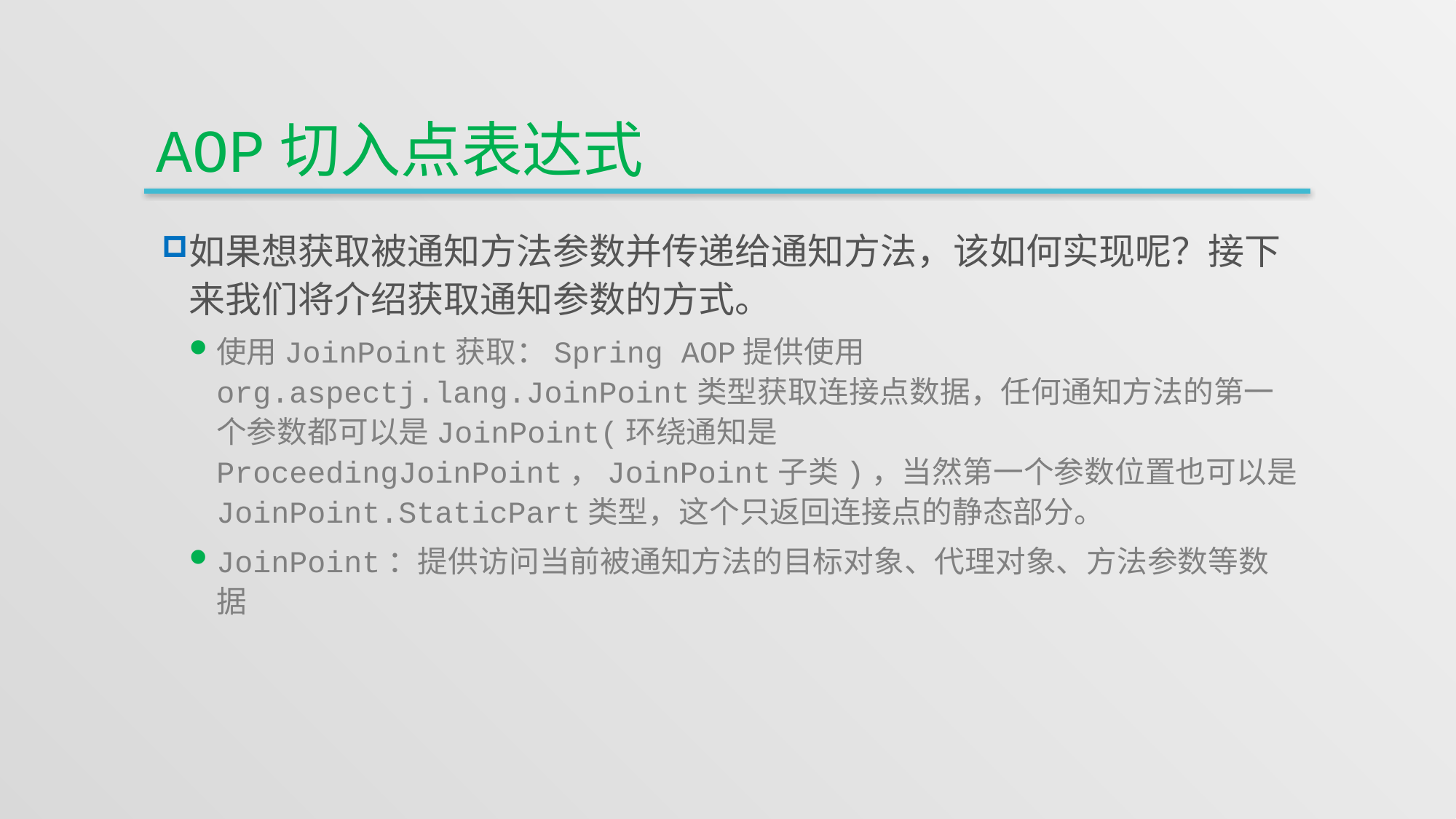

# aop切入点表达式
如果想获取被通知方法参数并传递给通知方法，该如何实现呢？接下来我们将介绍获取通知参数的方式。
使用JoinPoint获取：Spring AOP提供使用org.aspectj.lang.JoinPoint类型获取连接点数据，任何通知方法的第一个参数都可以是JoinPoint(环绕通知是ProceedingJoinPoint，JoinPoint子类)，当然第一个参数位置也可以是JoinPoint.StaticPart类型，这个只返回连接点的静态部分。
JoinPoint：提供访问当前被通知方法的目标对象、代理对象、方法参数等数据